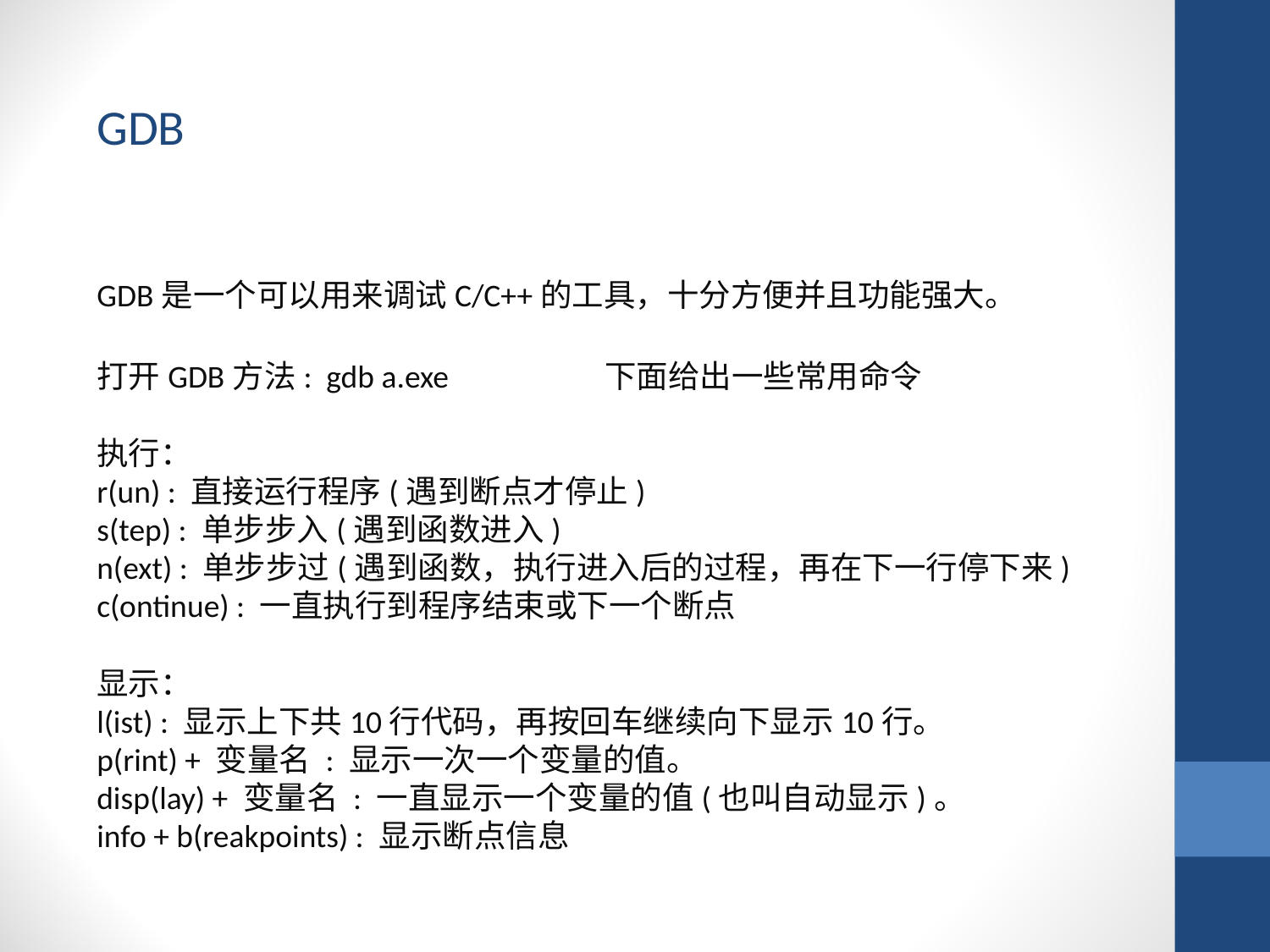

GDB
GDB是一个可以用来调试C/C++的工具，十分方便并且功能强大。
打开GDB方法:  gdb a.exe		下面给出一些常用命令
执行：
r(un) : 直接运行程序(遇到断点才停止)
s(tep) : 单步步入(遇到函数进入)
n(ext) : 单步步过(遇到函数，执行进入后的过程，再在下一行停下来)
c(ontinue) : 一直执行到程序结束或下一个断点
显示：
l(ist) : 显示上下共10行代码，再按回车继续向下显示10行。
p(rint) + 变量名 : 显示一次一个变量的值。
disp(lay) + 变量名 : 一直显示一个变量的值(也叫自动显示)。
info + b(reakpoints) : 显示断点信息